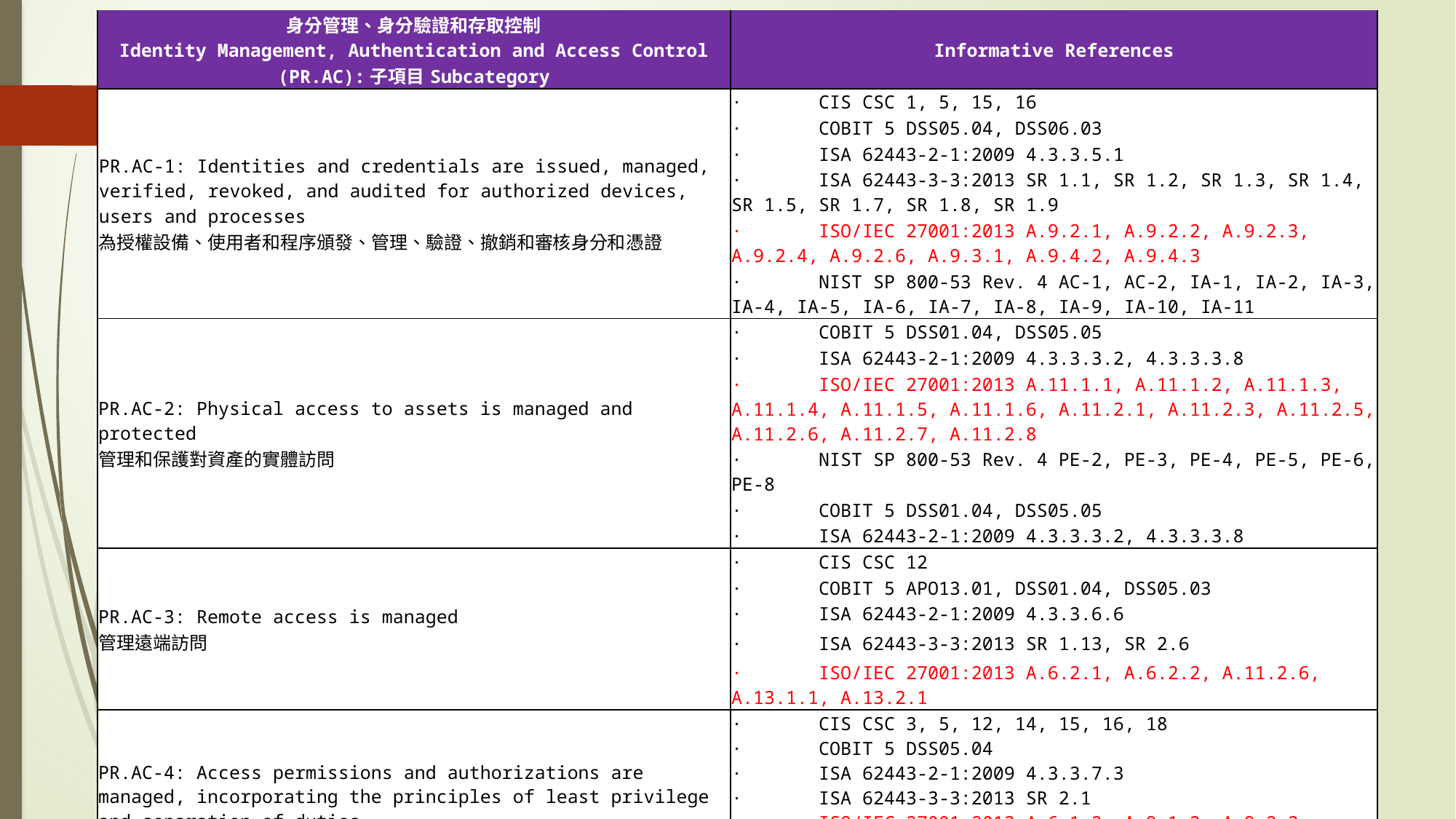

| 身分管理、身分驗證和存取控制 Identity Management, Authentication and Access Control (PR.AC):子項目Subcategory | Informative References |
| --- | --- |
| PR.AC-1: Identities and credentials are issued, managed, verified, revoked, and audited for authorized devices, users and processes 為授權設備、使用者和程序頒發、管理、驗證、撤銷和審核身分和憑證 | ·       CIS CSC 1, 5, 15, 16 |
|  | ·       COBIT 5 DSS05.04, DSS06.03 |
|  | ·       ISA 62443-2-1:2009 4.3.3.5.1 |
|  | ·       ISA 62443-3-3:2013 SR 1.1, SR 1.2, SR 1.3, SR 1.4, SR 1.5, SR 1.7, SR 1.8, SR 1.9 |
|  | ·       ISO/IEC 27001:2013 A.9.2.1, A.9.2.2, A.9.2.3, A.9.2.4, A.9.2.6, A.9.3.1, A.9.4.2, A.9.4.3 |
|  | ·       NIST SP 800-53 Rev. 4 AC-1, AC-2, IA-1, IA-2, IA-3, IA-4, IA-5, IA-6, IA-7, IA-8, IA-9, IA-10, IA-11 |
| PR.AC-2: Physical access to assets is managed and protected 管理和保護對資產的實體訪問 | ·       COBIT 5 DSS01.04, DSS05.05 |
|  | ·       ISA 62443-2-1:2009 4.3.3.3.2, 4.3.3.3.8 |
|  | ·       ISO/IEC 27001:2013 A.11.1.1, A.11.1.2, A.11.1.3, A.11.1.4, A.11.1.5, A.11.1.6, A.11.2.1, A.11.2.3, A.11.2.5, A.11.2.6, A.11.2.7, A.11.2.8 |
|  | ·       NIST SP 800-53 Rev. 4 PE-2, PE-3, PE-4, PE-5, PE-6, PE-8 |
|  | ·       COBIT 5 DSS01.04, DSS05.05 |
|  | ·       ISA 62443-2-1:2009 4.3.3.3.2, 4.3.3.3.8 |
| PR.AC-3: Remote access is managed 管理遠端訪問 | ·       CIS CSC 12 |
|  | ·       COBIT 5 APO13.01, DSS01.04, DSS05.03 |
|  | ·       ISA 62443-2-1:2009 4.3.3.6.6 |
|  | ·       ISA 62443-3-3:2013 SR 1.13, SR 2.6 |
|  | ·       ISO/IEC 27001:2013 A.6.2.1, A.6.2.2, A.11.2.6, A.13.1.1, A.13.2.1 |
| PR.AC-4: Access permissions and authorizations are managed, incorporating the principles of least privilege and separation of duties 管理存取權限和授權，納入最小權限和職責分離的原則 | ·       CIS CSC 3, 5, 12, 14, 15, 16, 18 ·       COBIT 5 DSS05.04 ·       ISA 62443-2-1:2009 4.3.3.7.3 ·       ISA 62443-3-3:2013 SR 2.1 ·       ISO/IEC 27001:2013 A.6.1.2, A.9.1.2, A.9.2.3, A.9.4.1, A.9.4.4, A.9.4.5 ·       NIST SP 800-53 Rev. 4 AC-1, AC-2, AC-3, AC-5, AC-6, AC-14, AC-16, AC-24 |